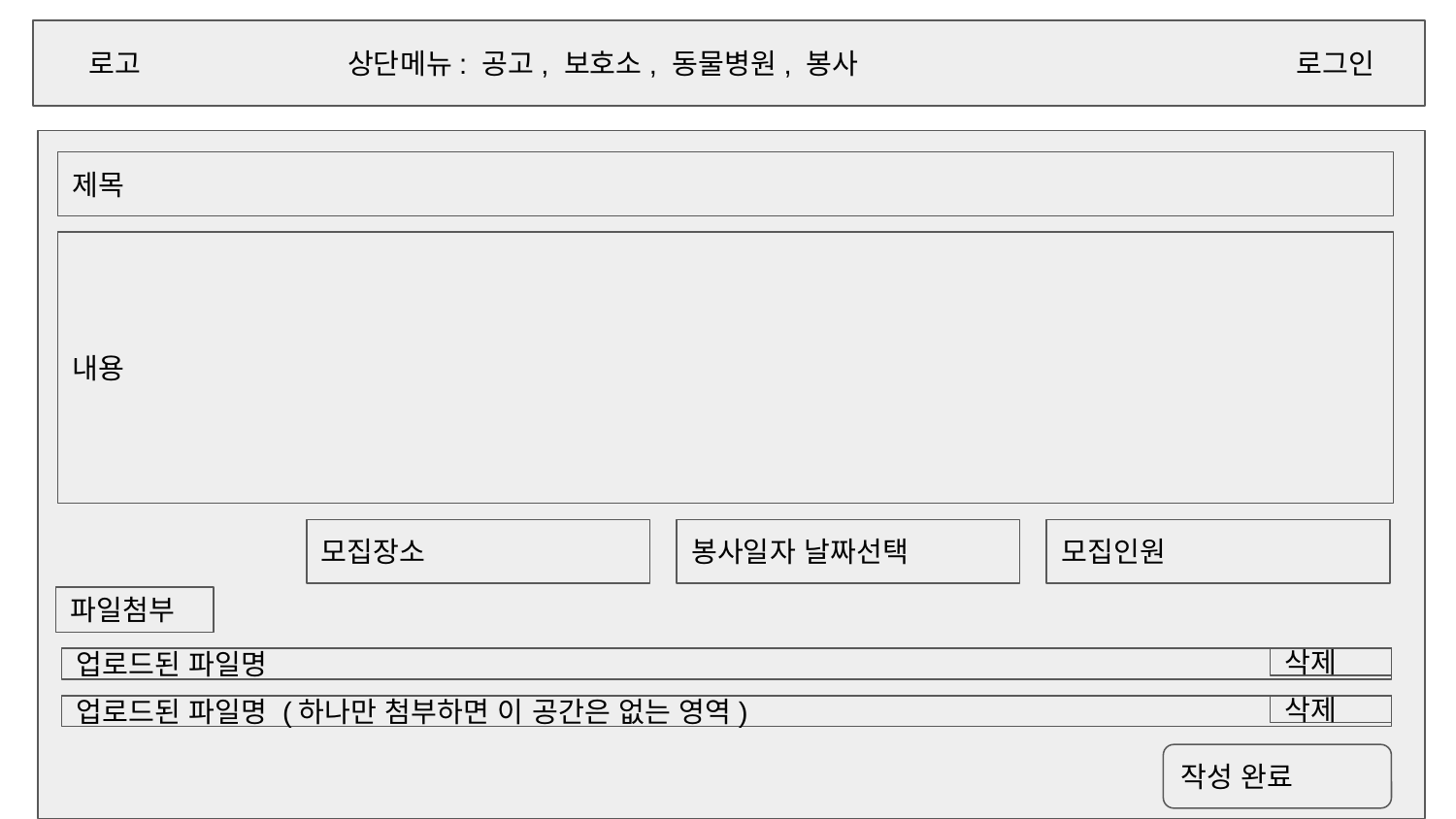

로고
상단메뉴: 공고, 보호소, 동물병원, 봉사
로그인

제목
내용
모집장소
봉사일자 날짜선택
모집인원
파일첨부
업로드된 파일명
삭제
업로드된 파일명 (하나만 첨부하면 이 공간은 없는 영역)
삭제
작성 완료